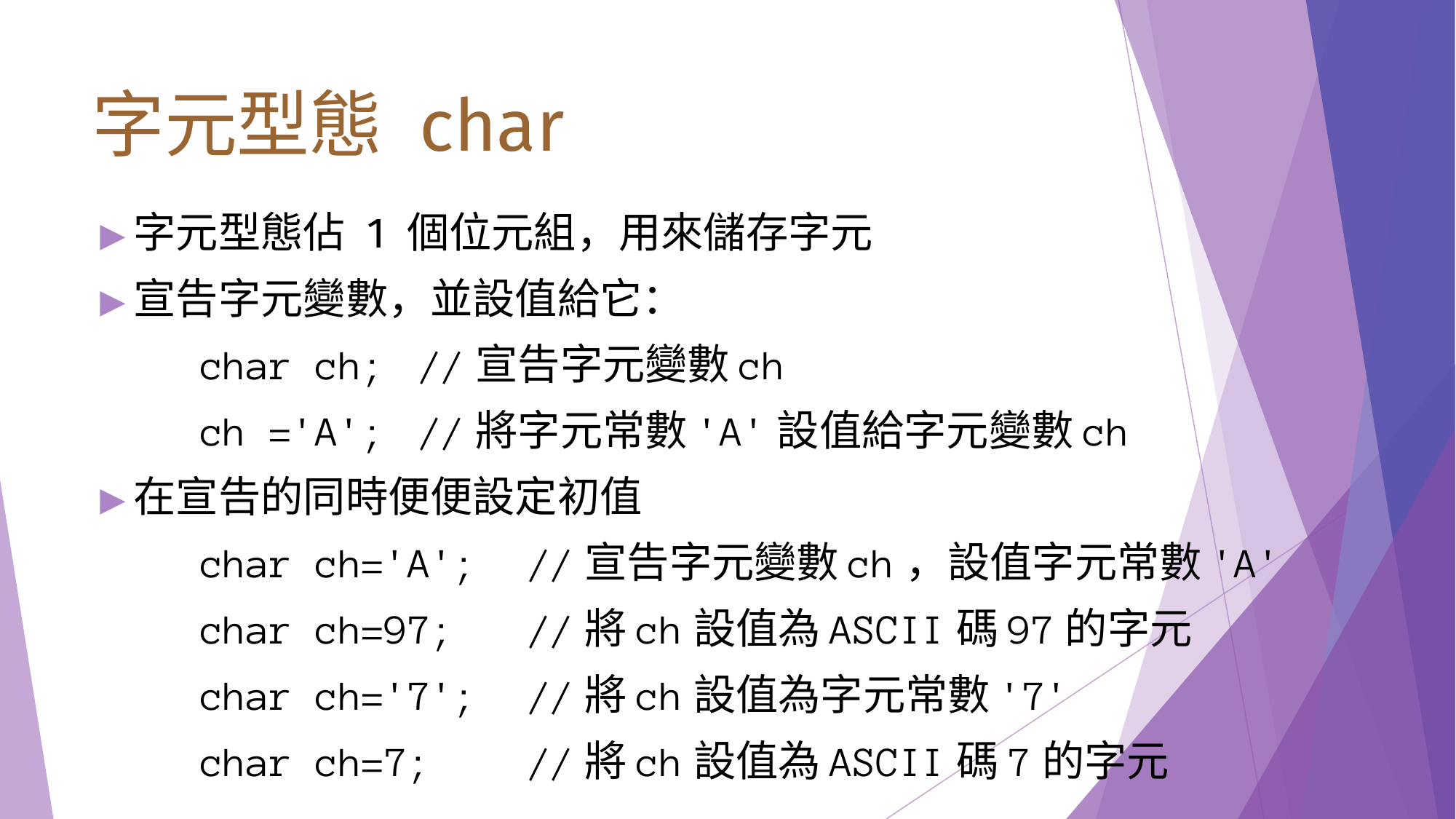

# 字元型態 char
字元型態佔 1 個位元組，⽤來儲存字元
宣告字元變數，並設值給它：
	char ch; 	//宣告字元變數ch
	ch ='A';	//將字元常數'A'設值給字元變數ch
在宣告的同時便便設定初值
	char ch='A'; 	//宣告字元變數ch，設值字元常數'A'
	char ch=97; 	//將ch設值為ASCII碼97的字元
	char ch='7'; 	//將ch設值為字元常數'7'
	char ch=7;   	//將ch設值為ASCII碼7的字元